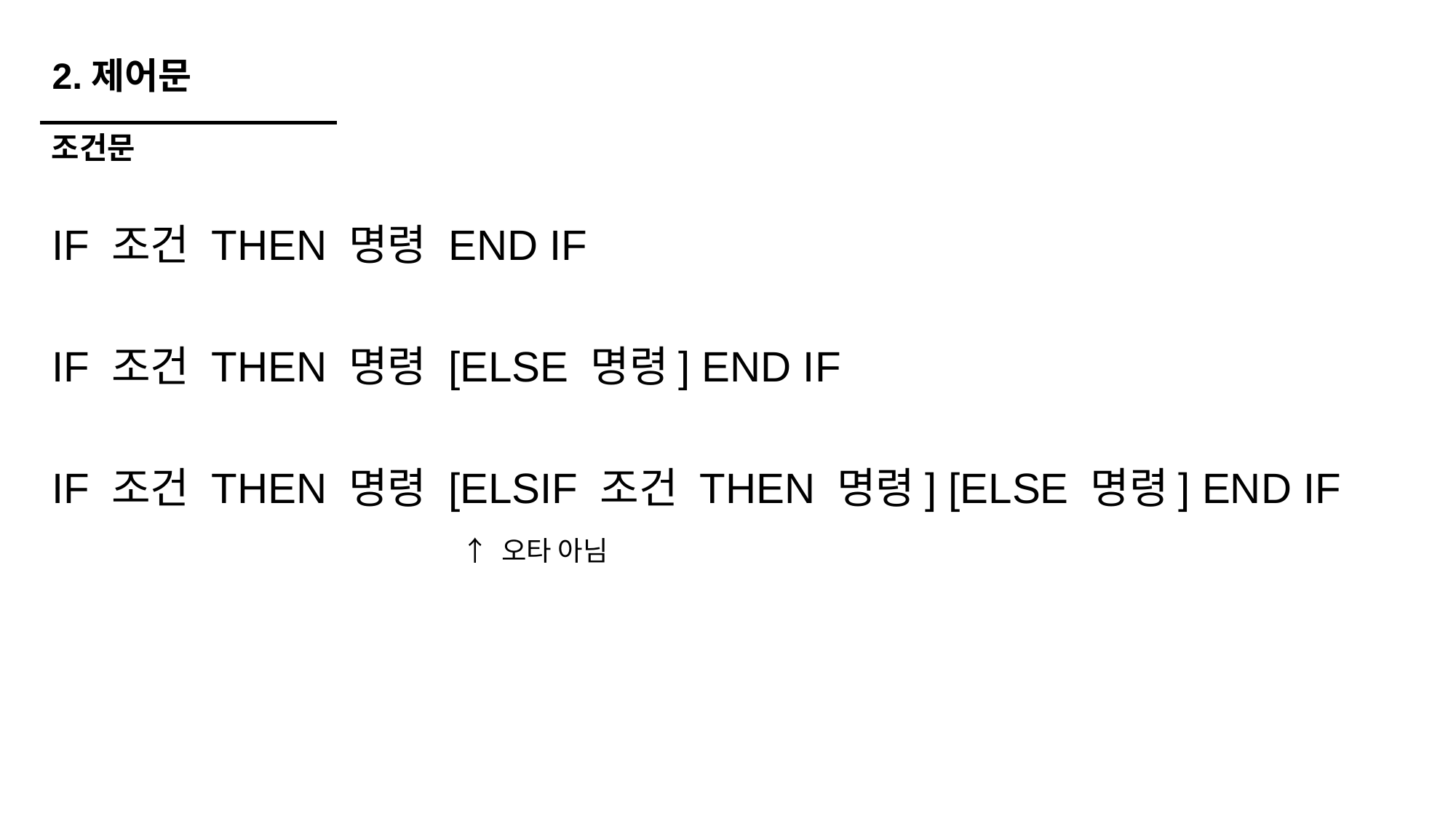

# 2.제어문
조건문
IF 조건 THEN 명령 END IF

IF 조건 THEN 명령 [ELSE 명령] END IF

IF 조건 THEN 명령 [ELSIF 조건 THEN 명령] [ELSE 명령] END IF
↑ 오타 아님